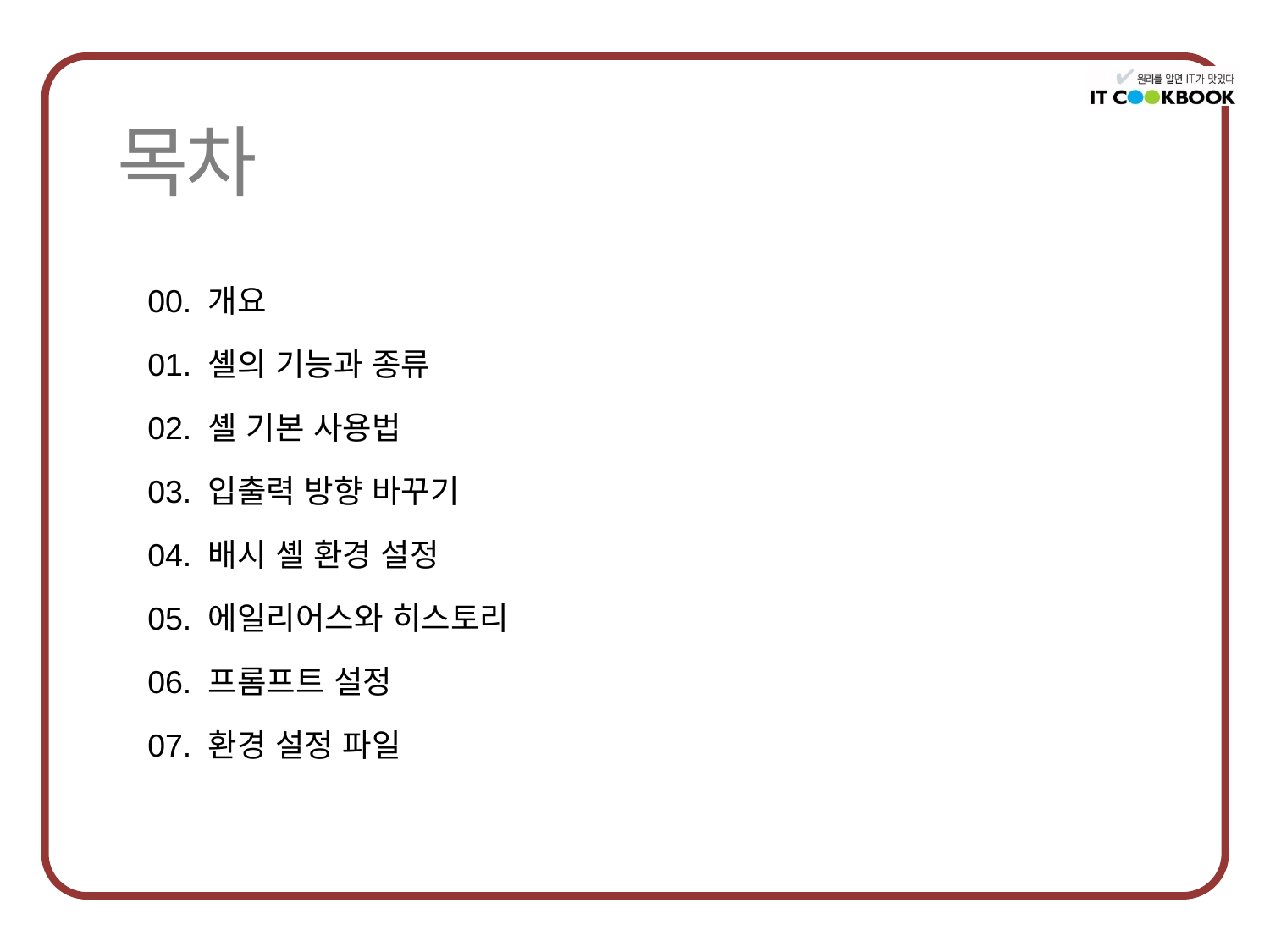

00. 개요
01. 셸의 기능과 종류
02. 셸 기본 사용법
03. 입출력 방향 바꾸기
04. 배시 셸 환경 설정
05. 에일리어스와 히스토리
06. 프롬프트 설정
07. 환경 설정 파일